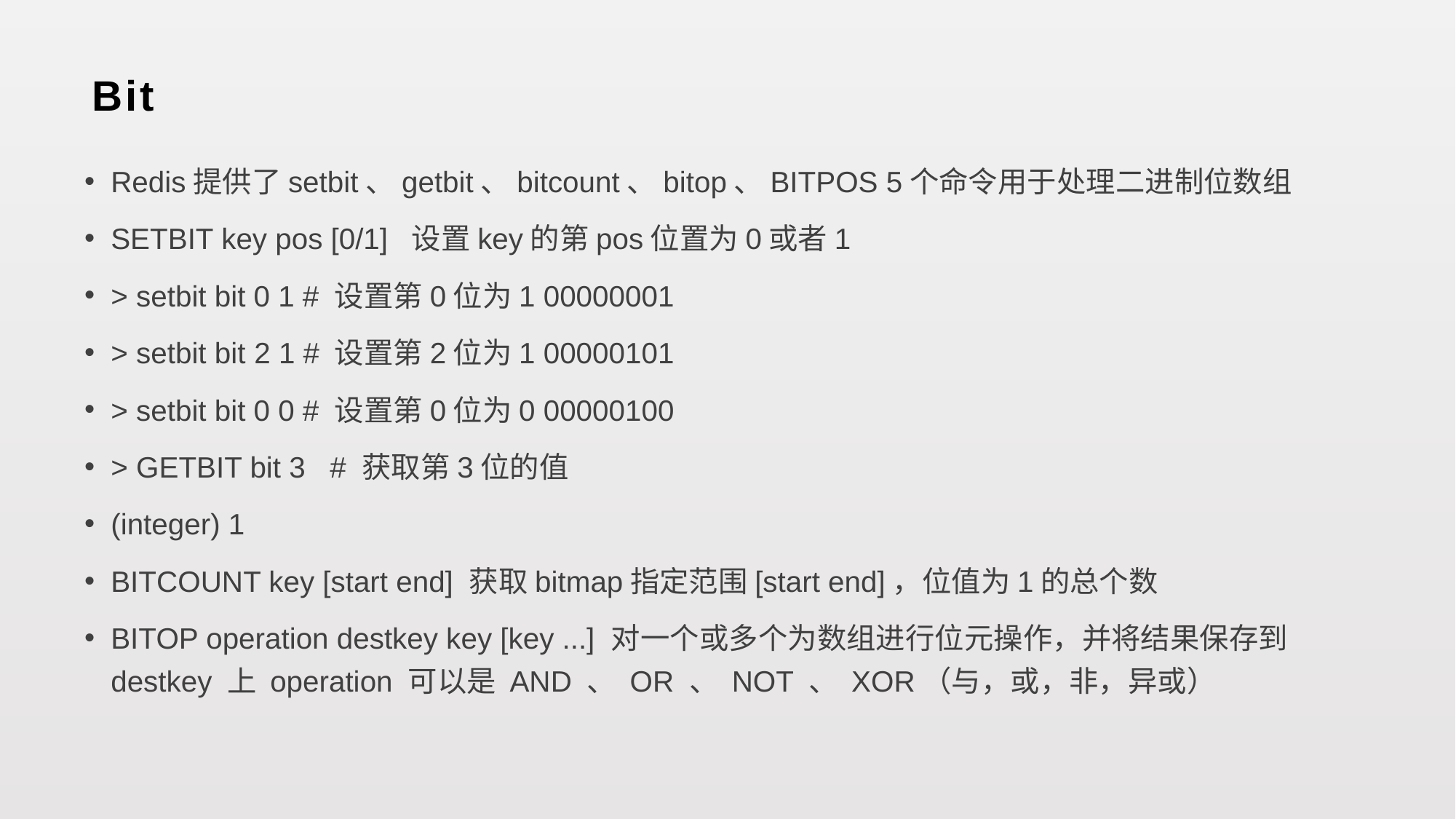

Bit
Redis提供了setbit、getbit、bitcount、bitop、BITPOS 5个命令用于处理二进制位数组
SETBIT key pos [0/1]  设置key的第pos位置为0或者1
> setbit bit 0 1 # 设置第0位为1 00000001
> setbit bit 2 1 # 设置第2位为1 00000101
> setbit bit 0 0 # 设置第0位为0 00000100
> GETBIT bit 3   # 获取第3位的值
(integer) 1
BITCOUNT key [start end] 获取bitmap指定范围[start end]，位值为1的总个数
BITOP operation destkey key [key ...] 对一个或多个为数组进行位元操作，并将结果保存到 destkey 上 operation 可以是 AND 、 OR 、 NOT 、 XOR（与，或，非，异或）